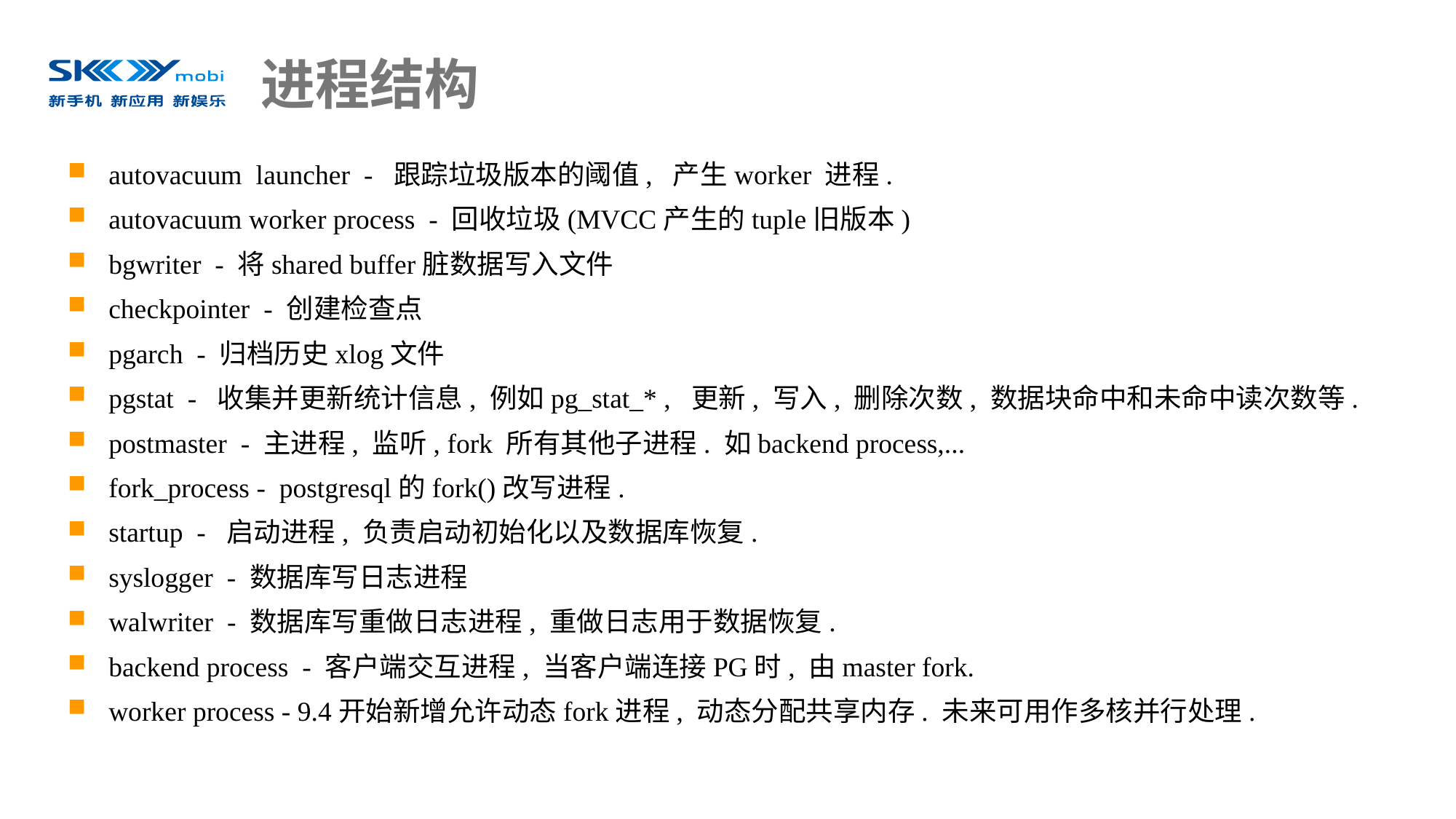

# 进程结构
autovacuum  launcher  -  跟踪垃圾版本的阈值,  产生worker 进程.
autovacuum worker process  - 回收垃圾(MVCC产生的tuple旧版本)
bgwriter  - 将shared buffer脏数据写入文件
checkpointer  - 创建检查点
pgarch  - 归档历史xlog文件
pgstat  -  收集并更新统计信息, 例如pg_stat_* ,  更新, 写入, 删除次数, 数据块命中和未命中读次数等.
postmaster  - 主进程, 监听, fork 所有其他子进程. 如backend process,...
fork_process -  postgresql的fork()改写进程.
startup  -  启动进程, 负责启动初始化以及数据库恢复.
syslogger  - 数据库写日志进程
walwriter  - 数据库写重做日志进程, 重做日志用于数据恢复.
backend process  - 客户端交互进程, 当客户端连接PG时, 由master fork.
worker process - 9.4开始新增允许动态fork进程, 动态分配共享内存. 未来可用作多核并行处理.